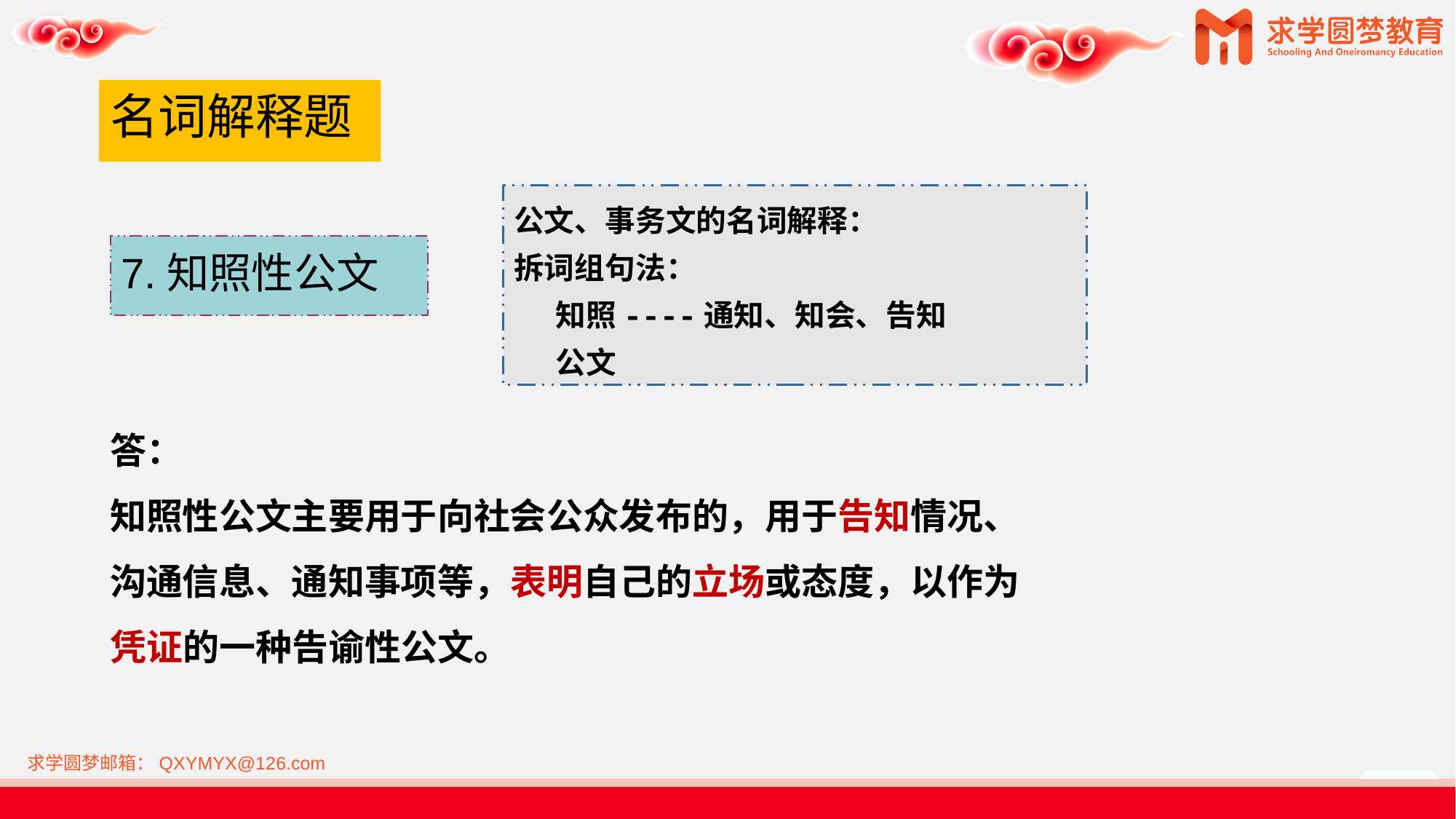

# 名词解释题
公文、事务文的名词解释：
拆词组句法：
     知照----通知、知会、告知
     公文
7.知照性公文
答：
知照性公文主要用于向社会公众发布的，用于告知情况、
沟通信息、通知事项等，表明自己的立场或态度，以作为凭证的一种告谕性公文。